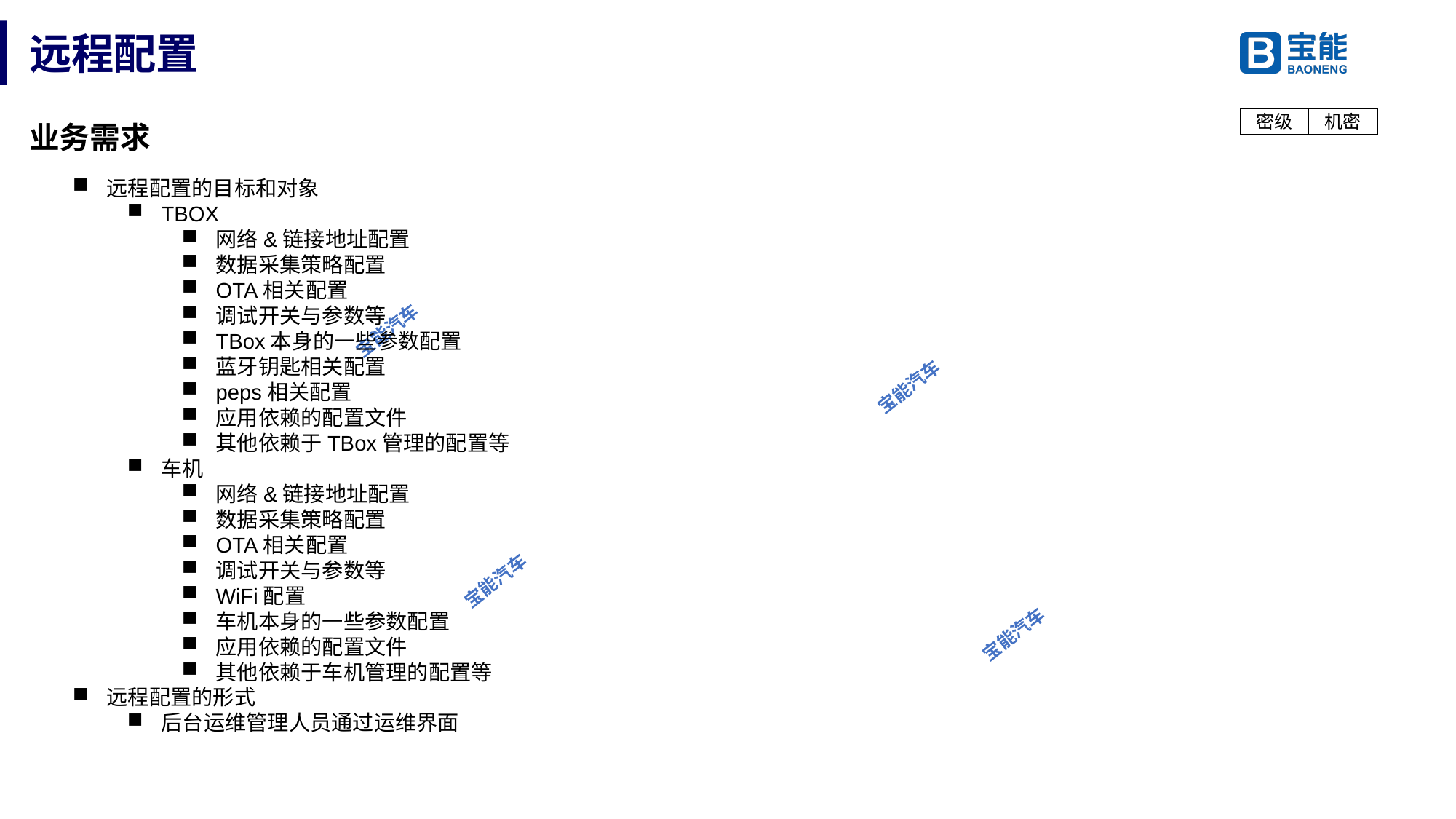

# 远程配置
业务需求
远程配置的目标和对象
TBOX
网络&链接地址配置
数据采集策略配置
OTA相关配置
调试开关与参数等
TBox本身的一些参数配置
蓝牙钥匙相关配置
peps相关配置
应用依赖的配置文件
其他依赖于TBox管理的配置等
车机
网络&链接地址配置
数据采集策略配置
OTA相关配置
调试开关与参数等
WiFi配置
车机本身的一些参数配置
应用依赖的配置文件
其他依赖于车机管理的配置等
远程配置的形式
后台运维管理人员通过运维界面
2